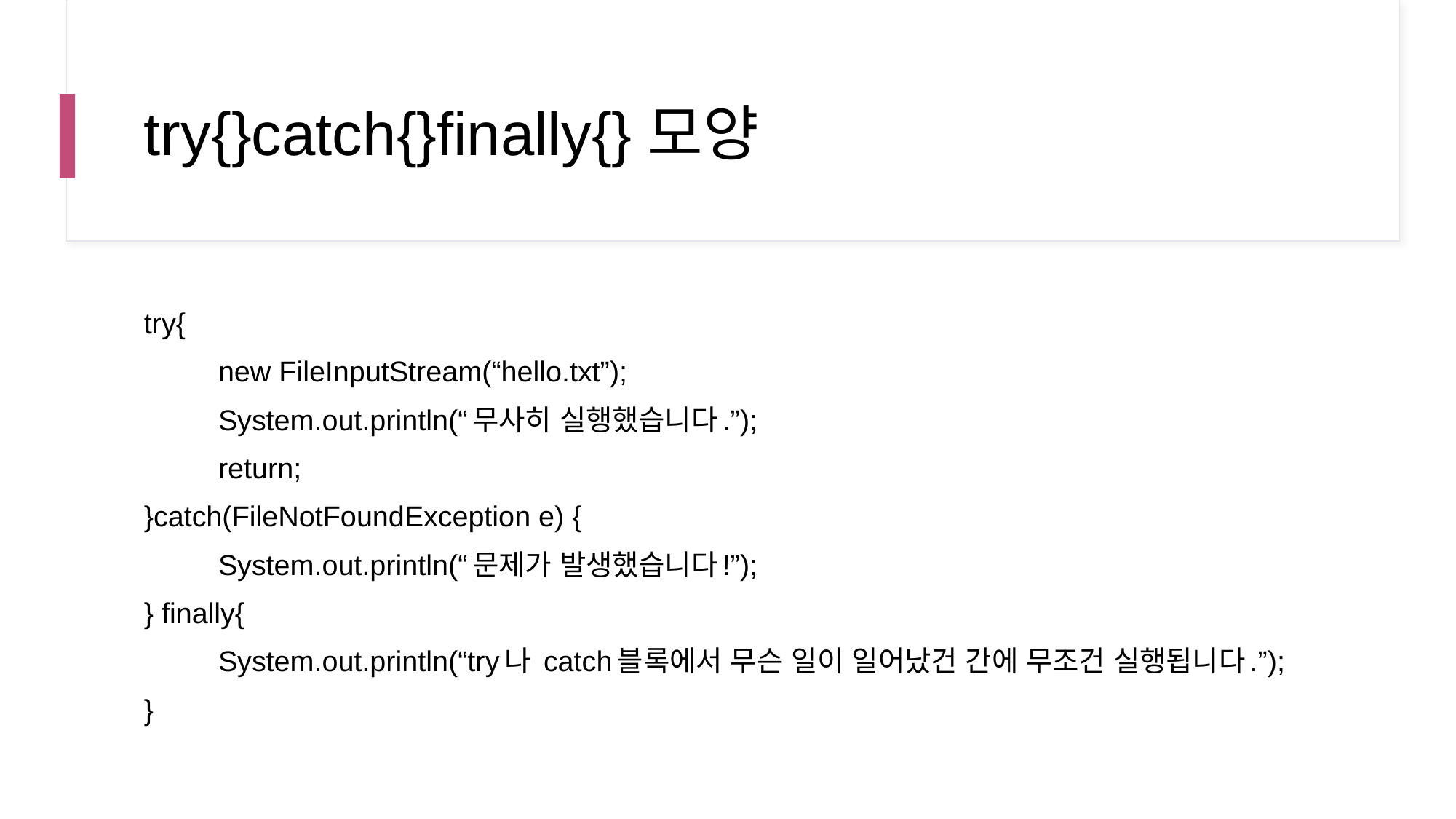

# try{}catch{}finally{}모양
try{
	new FileInputStream(“hello.txt”);
	System.out.println(“무사히 실행했습니다.”);
	return;
}catch(FileNotFoundException e) {
	System.out.println(“문제가 발생했습니다!”);
} finally{
	System.out.println(“try나 catch블록에서 무슨 일이 일어났건 간에 무조건 실행됩니다.”);
}